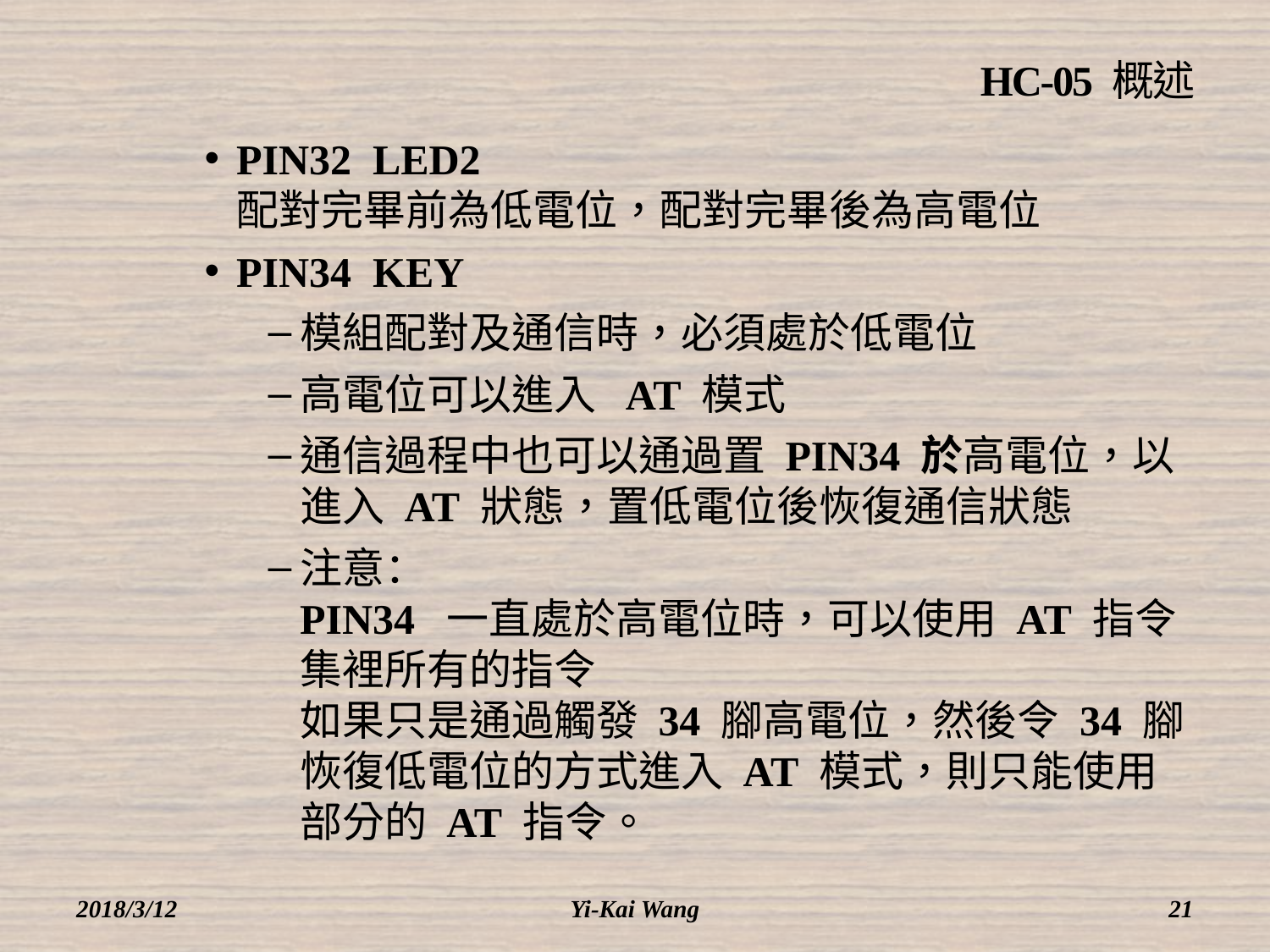

# HC-05 概述
PIN32  LED2
配對完畢前為低電位，配對完畢後為高電位
PIN34  KEY
模組配對及通信時，必須處於低電位
高電位可以進入  AT 模式
通信過程中也可以通過置 PIN34 於高電位，以進入 AT 狀態，置低電位後恢復通信狀態
注意：
PIN34  一直處於高電位時，可以使用 AT 指令集裡所有的指令
如果只是通過觸發 34 腳高電位，然後令 34 腳恢復低電位的方式進入 AT 模式，則只能使用部分的 AT 指令。
2018/3/12
Yi-Kai Wang
21